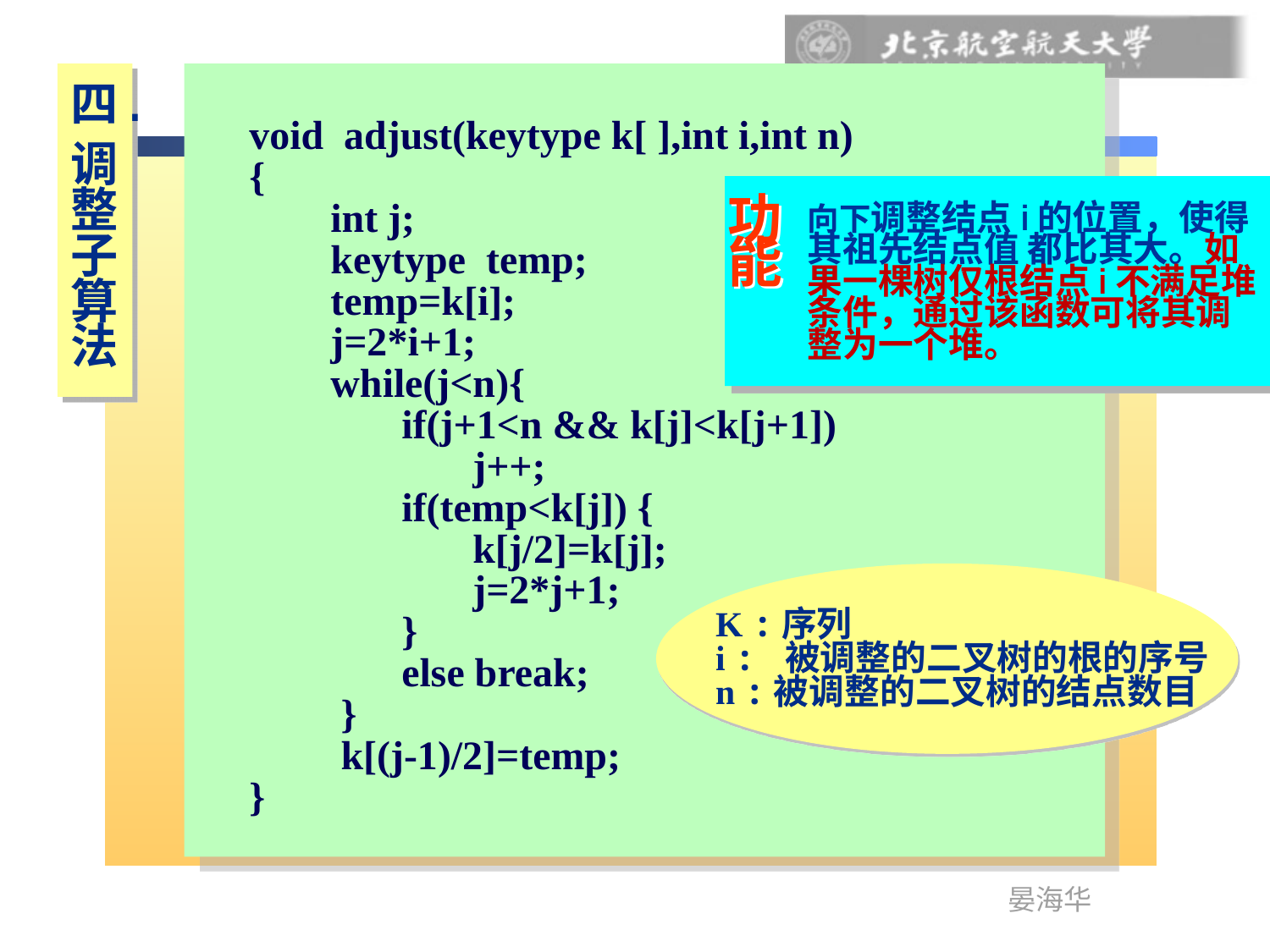

void  adjust(keytype k[ ],int i,int n)
{
        int j;
        keytype  temp;
        temp=k[i];
        j=2*i+1;
        while(j<n){
               if(j+1<n && k[j]<k[j+1])
                      j++;
               if(temp<k[j]) {
                      k[j/2]=k[j];
                      j=2*j+1;
               }
               else break;
         }
         k[(j-1)/2]=temp;
}

四.
调
整
子
算
法

功
能
向下调整结点i的位置，使得其祖先结点值 都比其大。如果一棵树仅根结点i不满足堆条件，通过该函数可将其调整为一个堆。

K :序列
i : 被调整的二叉树的根的序号
n :被调整的二叉树的结点数目